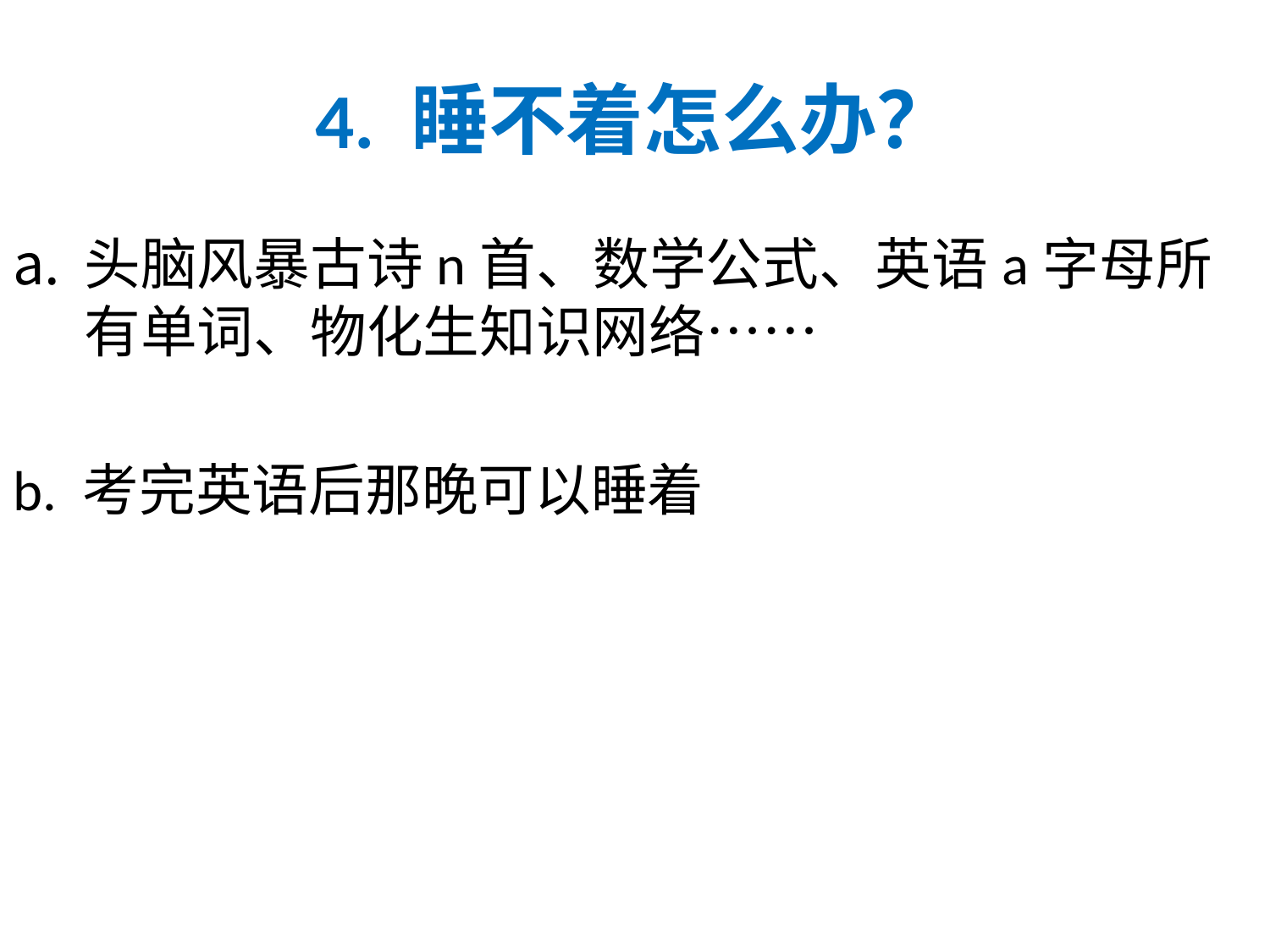

# 4. 睡不着怎么办？
头脑风暴古诗n首、数学公式、英语a字母所有单词、物化生知识网络……

b. 考完英语后那晚可以睡着